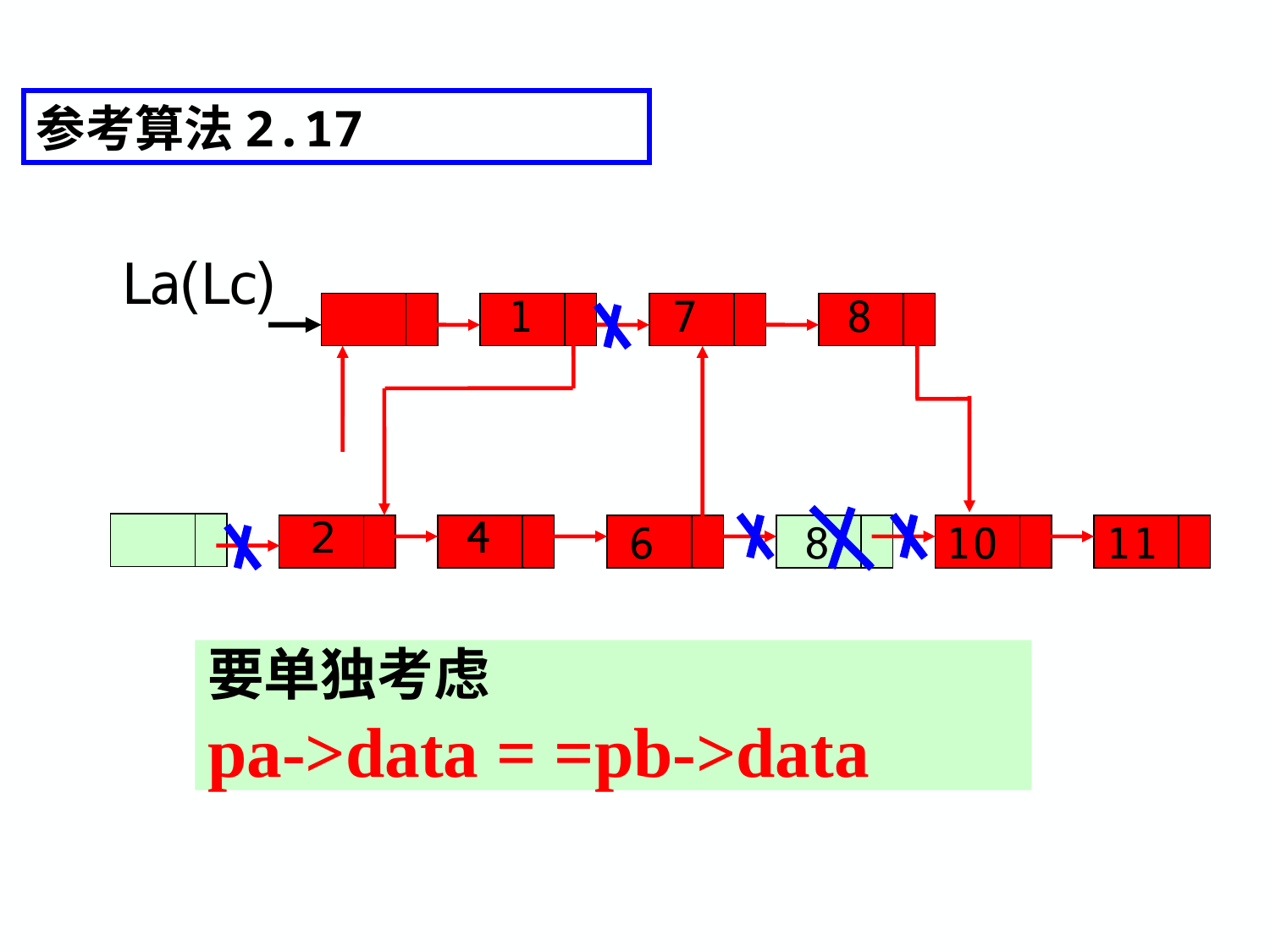

参考算法2.17
La(Lc)
1
7
8

2
4

6
8
10
11

要单独考虑
pa->data = =pb->data